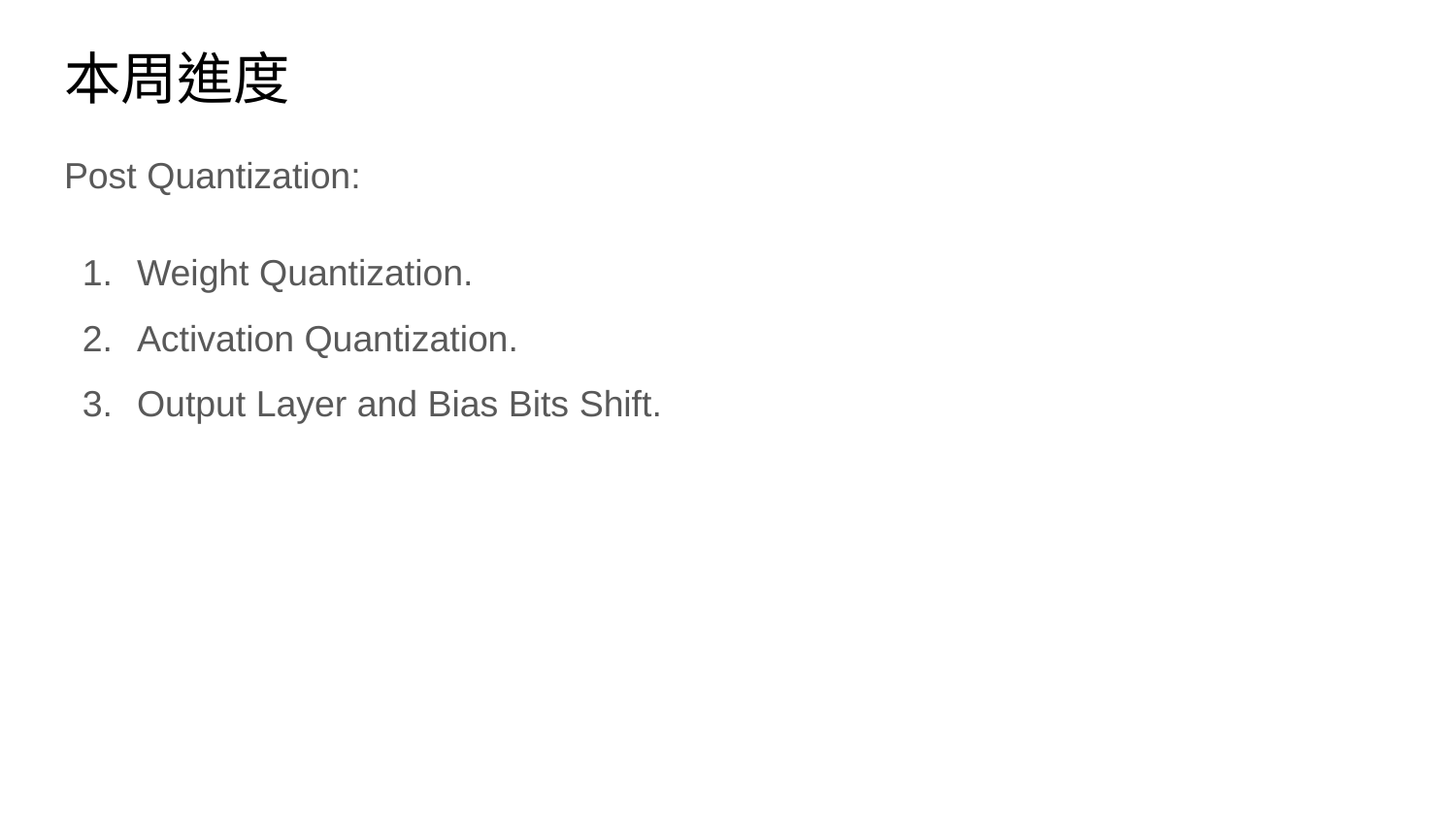

# 本周進度
Post Quantization:
Weight Quantization.
Activation Quantization.
Output Layer and Bias Bits Shift.